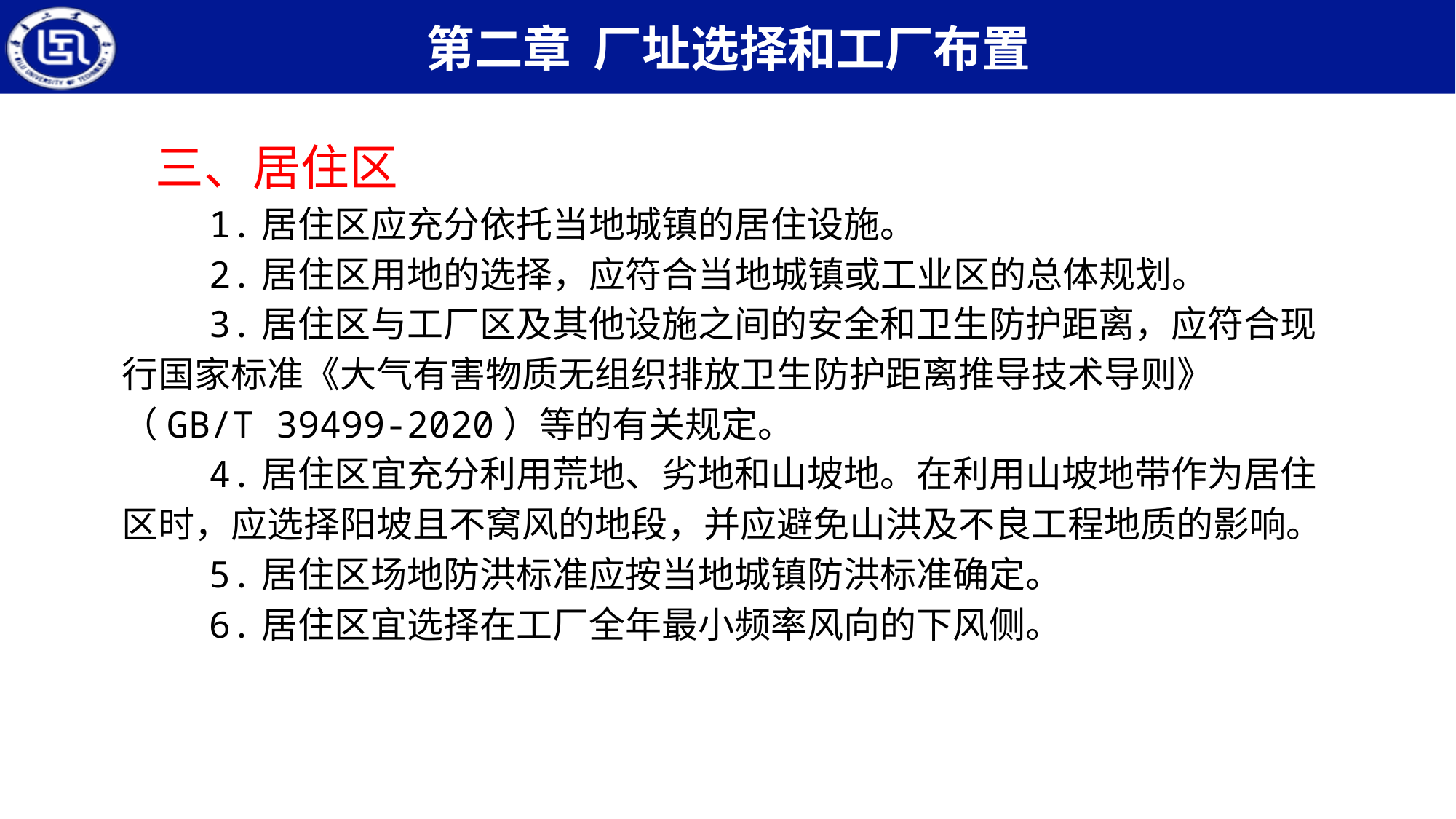

三、居住区
    1.居住区应充分依托当地城镇的居住设施。
    2.居住区用地的选择，应符合当地城镇或工业区的总体规划。
    3.居住区与工厂区及其他设施之间的安全和卫生防护距离，应符合现行国家标准《大气有害物质无组织排放卫生防护距离推导技术导则》（GB/T 39499-2020）等的有关规定。
    4.居住区宜充分利用荒地、劣地和山坡地。在利用山坡地带作为居住区时，应选择阳坡且不窝风的地段，并应避免山洪及不良工程地质的影响。
    5.居住区场地防洪标准应按当地城镇防洪标准确定。
    6.居住区宜选择在工厂全年最小频率风向的下风侧。